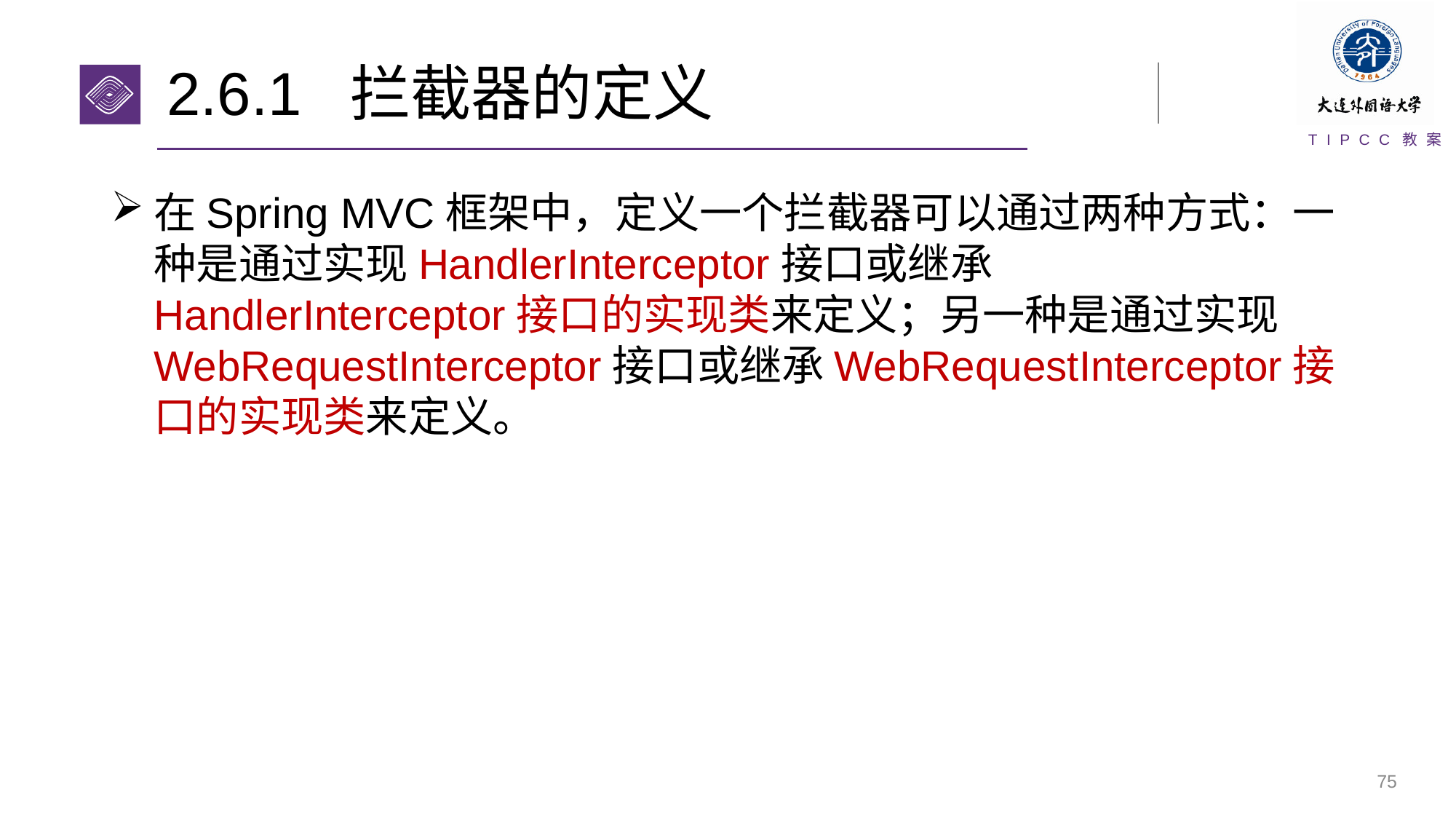

# 2.6.1  拦截器的定义
在Spring MVC框架中，定义一个拦截器可以通过两种方式：一种是通过实现HandlerInterceptor接口或继承HandlerInterceptor接口的实现类来定义；另一种是通过实现WebRequestInterceptor接口或继承WebRequestInterceptor接口的实现类来定义。
75